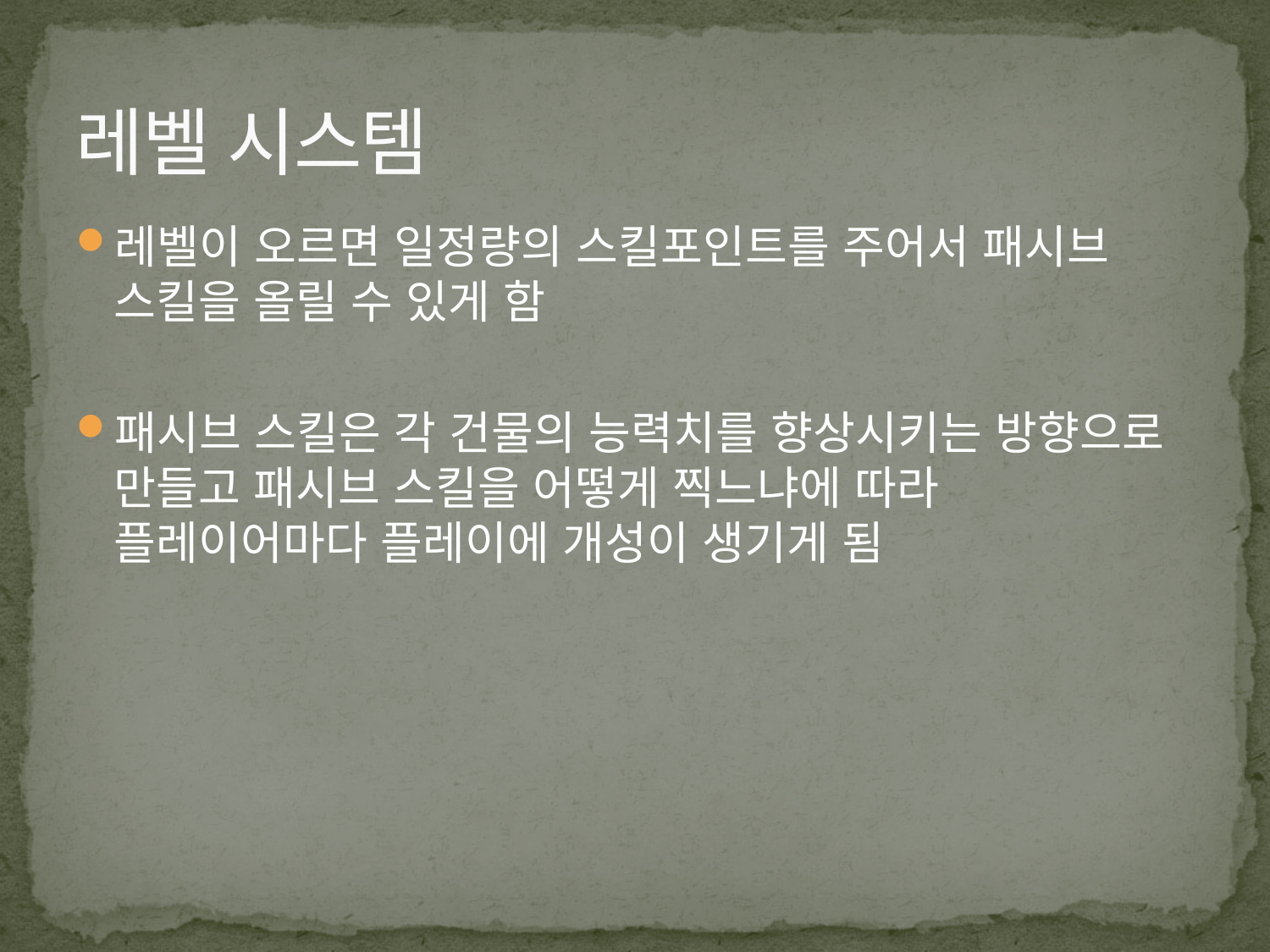

# 레벨 시스템
레벨이 오르면 일정량의 스킬포인트를 주어서 패시브 스킬을 올릴 수 있게 함

패시브 스킬은 각 건물의 능력치를 향상시키는 방향으로 만들고 패시브 스킬을 어떻게 찍느냐에 따라 플레이어마다 플레이에 개성이 생기게 됨